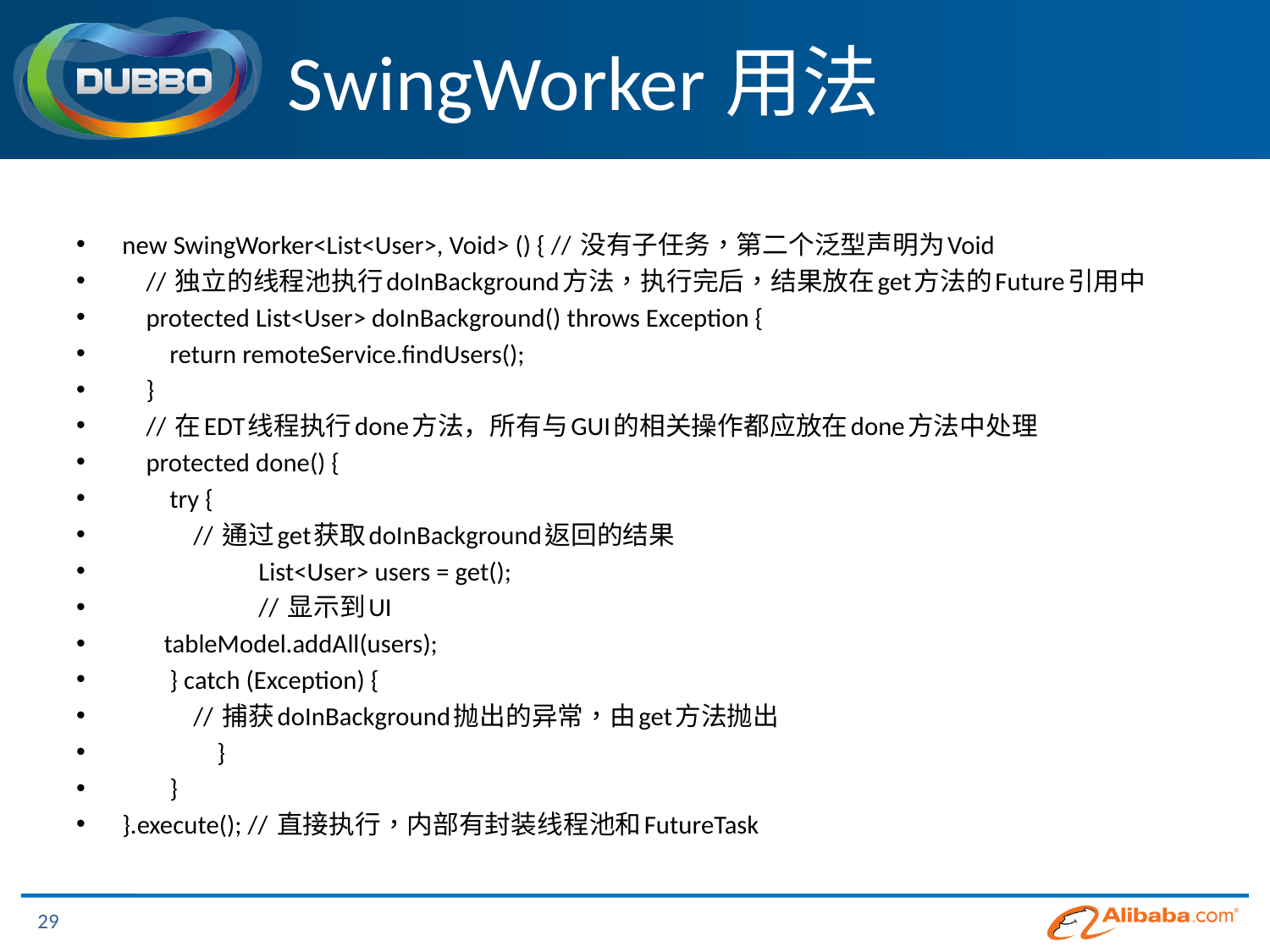

# SwingWorker用法
new SwingWorker<List<User>, Void> () { // 没有子任务，第二个泛型声明为Void
    // 独立的线程池执行doInBackground方法，执行完后，结果放在get方法的Future引用中
    protected List<User> doInBackground() throws Exception {
        return remoteService.findUsers();
    }
    // 在EDT线程执行done方法，所有与GUI的相关操作都应放在done方法中处理
    protected done() {
        try {
            // 通过get获取doInBackground返回的结果
                       List<User> users = get();
                       // 显示到UI
       tableModel.addAll(users);
        } catch (Exception) {
            // 捕获doInBackground抛出的异常，由get方法抛出
                }
        }
}.execute(); // 直接执行，内部有封装线程池和FutureTask
29